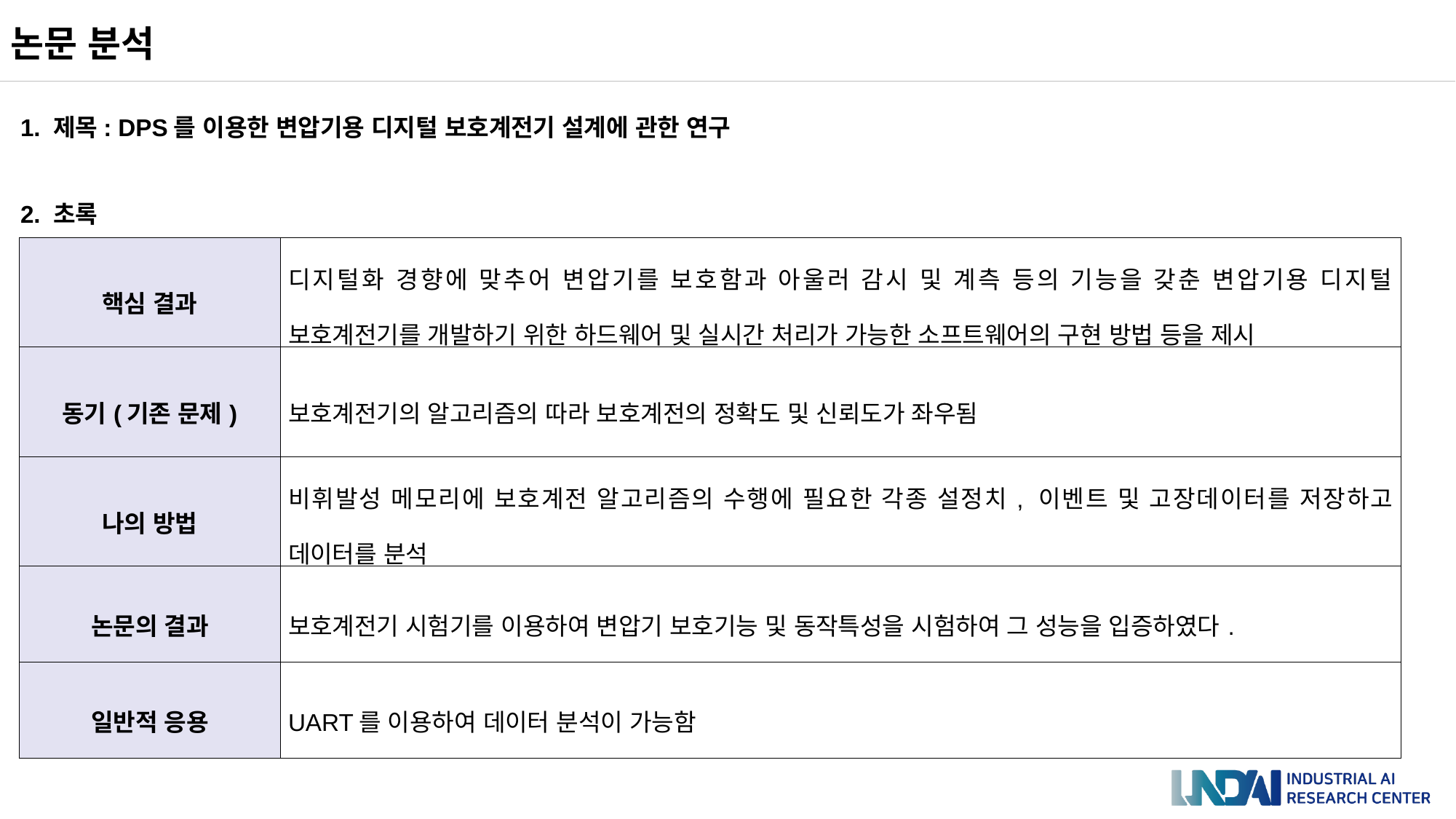

논문 분석
1. 제목: DPS를 이용한 변압기용 디지털 보호계전기 설계에 관한 연구

2. 초록

| 핵심 결과 | 디지털화 경향에 맞추어 변압기를 보호함과 아울러 감시 및 계측 등의 기능을 갖춘 변압기용 디지털 보호계전기를 개발하기 위한 하드웨어 및 실시간 처리가 가능한 소프트웨어의 구현 방법 등을 제시 |
| --- | --- |
| 동기(기존 문제) | 보호계전기의 알고리즘의 따라 보호계전의 정확도 및 신뢰도가 좌우됨 |
| 나의 방법 | 비휘발성 메모리에 보호계전 알고리즘의 수행에 필요한 각종 설정치, 이벤트 및 고장데이터를 저장하고 데이터를 분석 |
| 논문의 결과 | 보호계전기 시험기를 이용하여 변압기 보호기능 및 동작특성을 시험하여 그 성능을 입증하였다. |
| 일반적 응용 | UART를 이용하여 데이터 분석이 가능함 |